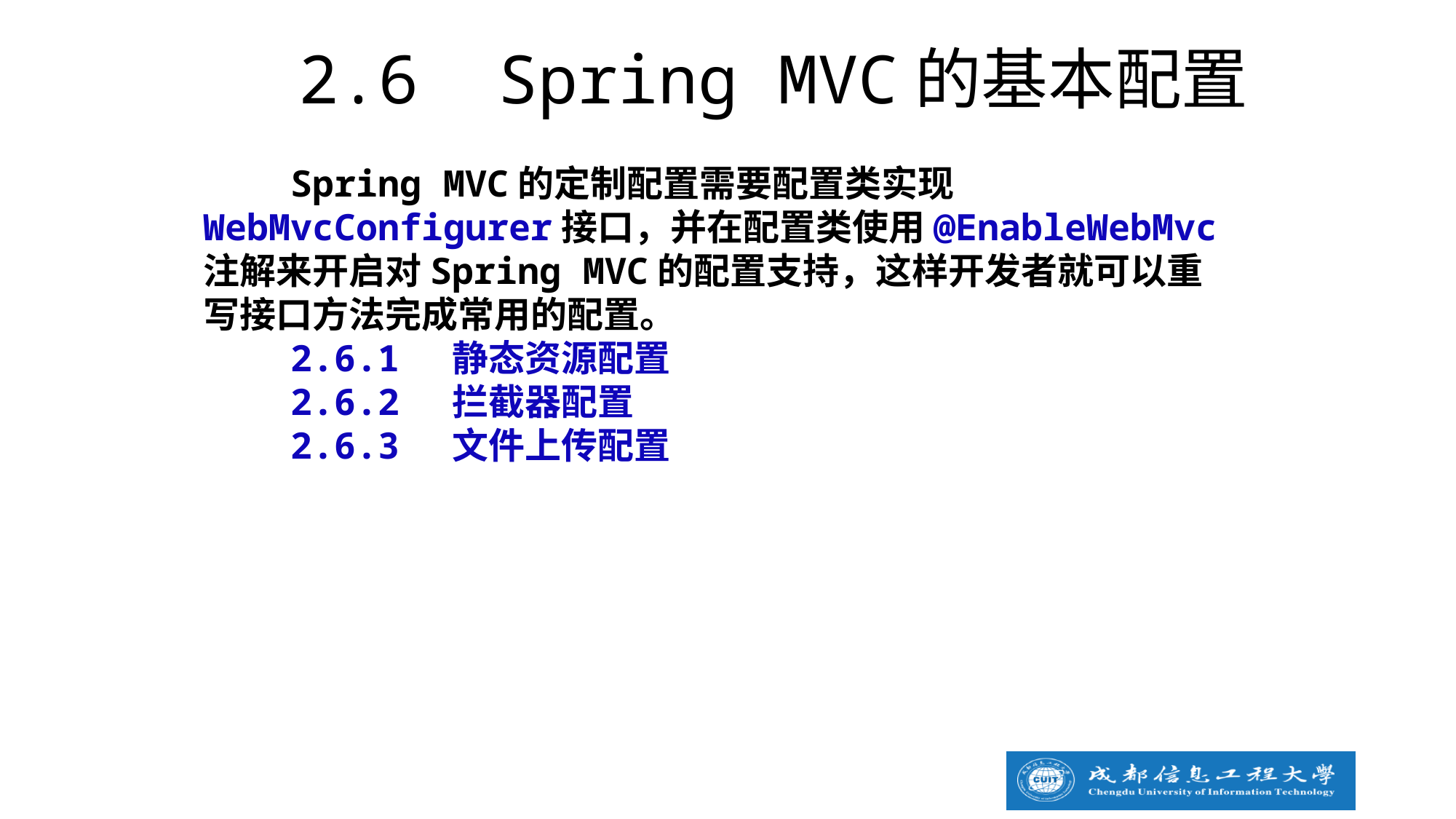

2.6  Spring MVC的基本配置
    Spring MVC的定制配置需要配置类实现WebMvcConfigurer接口，并在配置类使用@EnableWebMvc注解来开启对Spring MVC的配置支持，这样开发者就可以重写接口方法完成常用的配置。
    2.6.1  静态资源配置
    2.6.2  拦截器配置
    2.6.3  文件上传配置